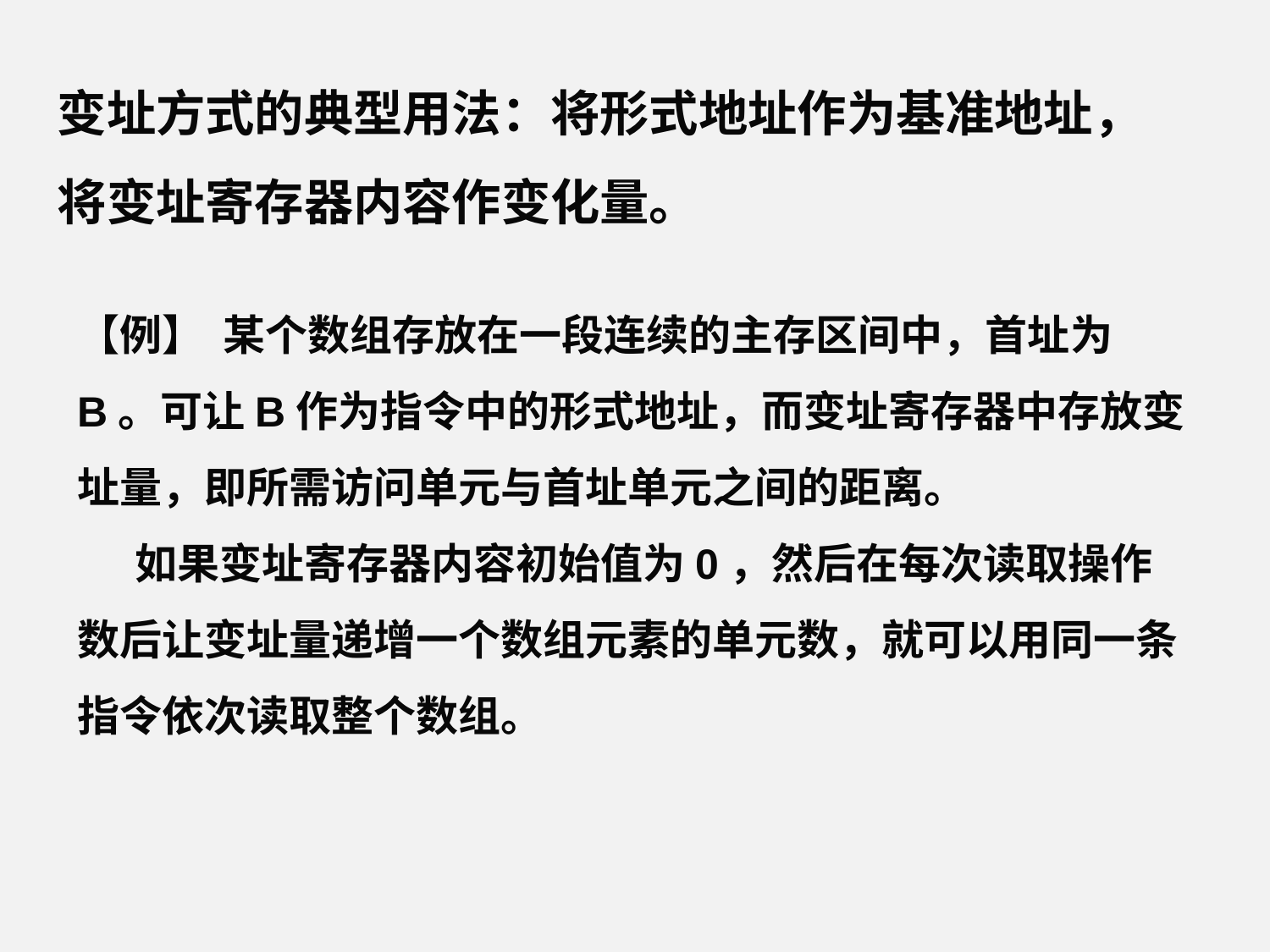

变址方式的典型用法：将形式地址作为基准地址，将变址寄存器内容作变化量。
【例】  某个数组存放在一段连续的主存区间中，首址为B。可让B作为指令中的形式地址，而变址寄存器中存放变址量，即所需访问单元与首址单元之间的距离。
     如果变址寄存器内容初始值为0，然后在每次读取操作数后让变址量递增一个数组元素的单元数，就可以用同一条指令依次读取整个数组。
74